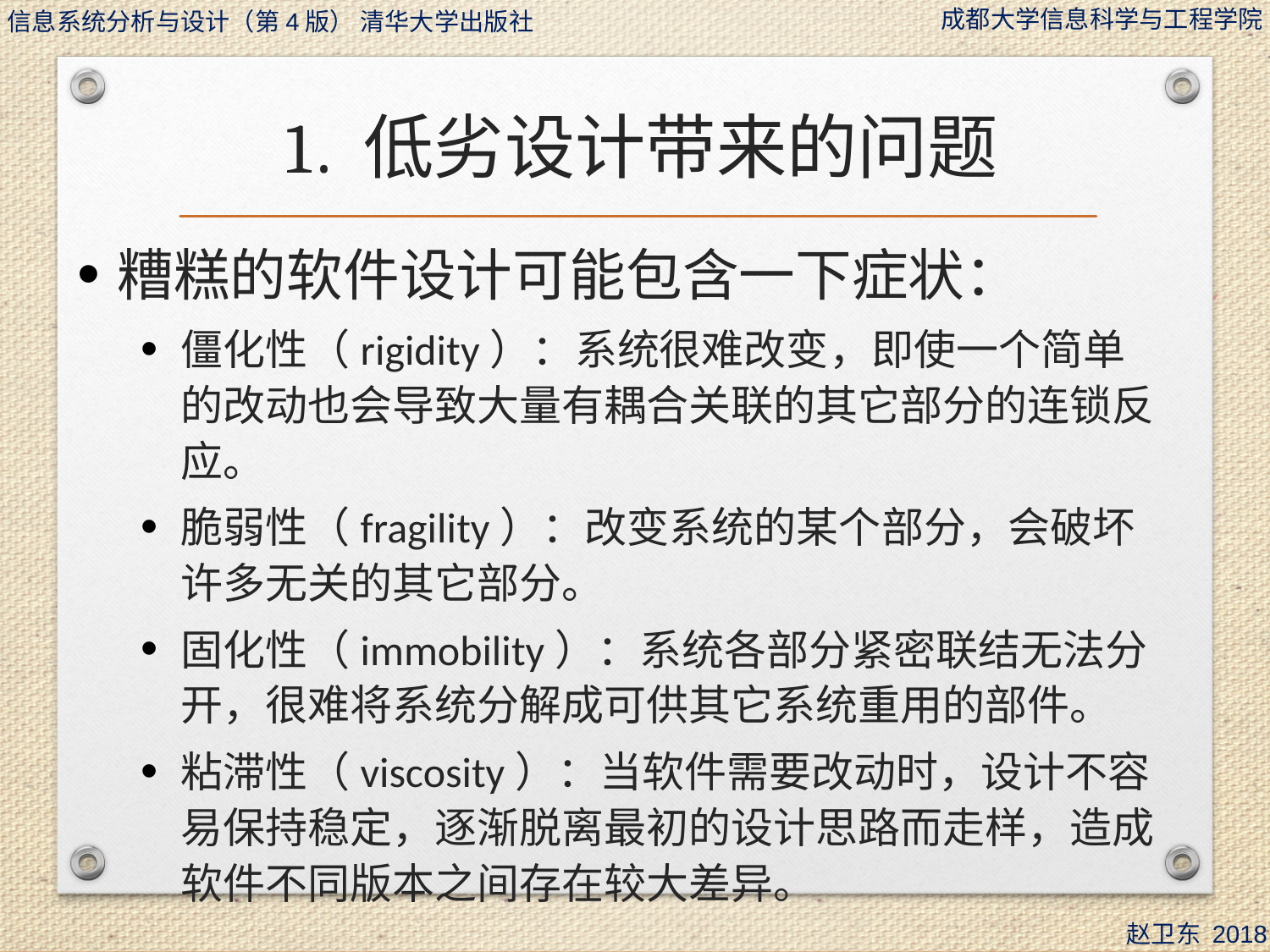

# 1. 低劣设计带来的问题
糟糕的软件设计可能包含一下症状：
僵化性（rigidity）：系统很难改变，即使一个简单的改动也会导致大量有耦合关联的其它部分的连锁反应。
脆弱性（fragility）：改变系统的某个部分，会破坏许多无关的其它部分。
固化性（immobility）：系统各部分紧密联结无法分开，很难将系统分解成可供其它系统重用的部件。
粘滞性（viscosity）：当软件需要改动时，设计不容易保持稳定，逐渐脱离最初的设计思路而走样，造成软件不同版本之间存在较大差异。